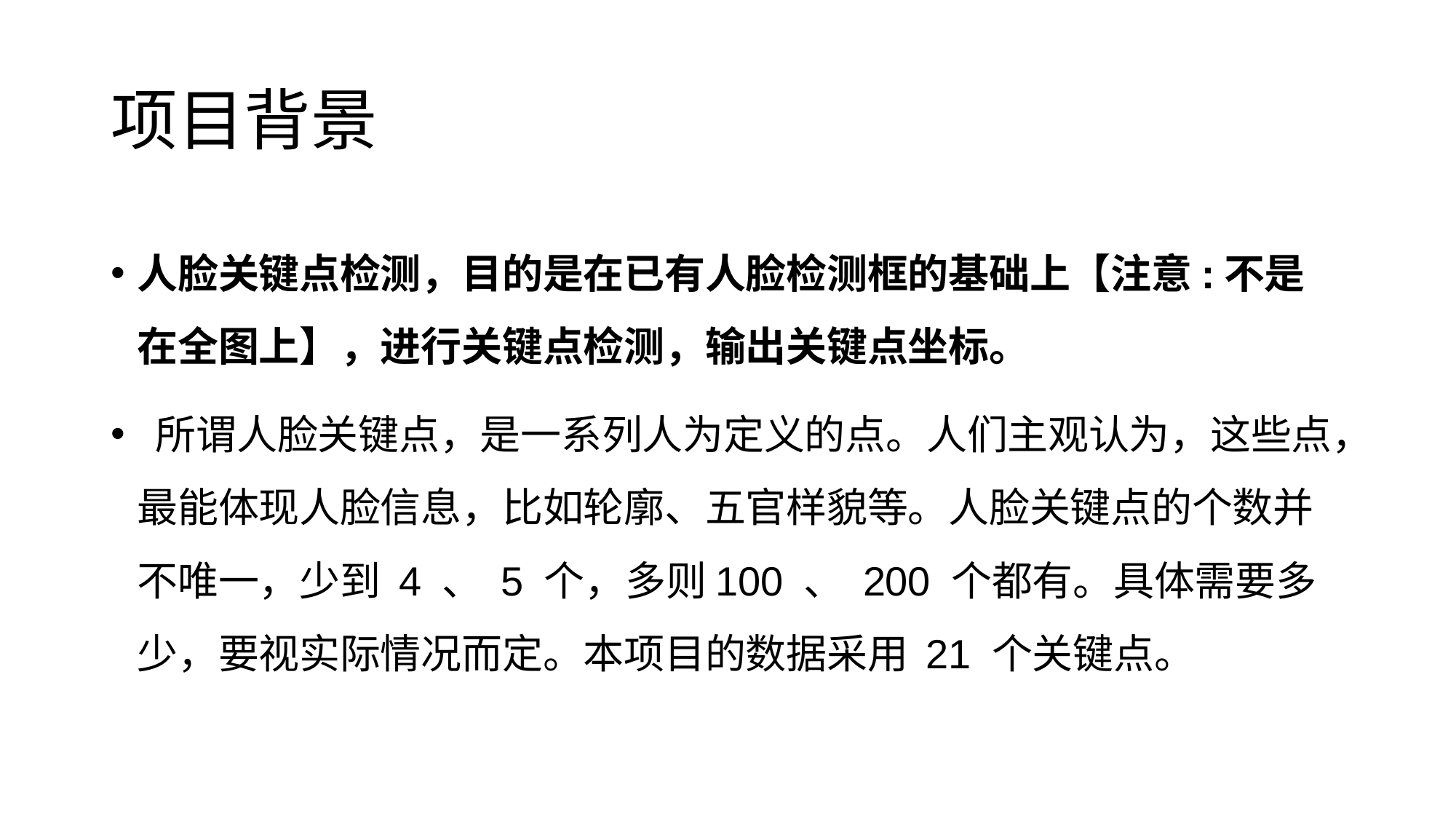

# 项目背景
人脸关键点检测，目的是在已有人脸检测框的基础上【注意:不是在全图上】，进行关键点检测，输出关键点坐标。
 所谓人脸关键点，是一系列人为定义的点。人们主观认为，这些点，最能体现人脸信息，比如轮廓、五官样貌等。人脸关键点的个数并不唯一，少到 4 、 5 个，多则100 、 200 个都有。具体需要多少，要视实际情况而定。本项目的数据采用 21 个关键点。